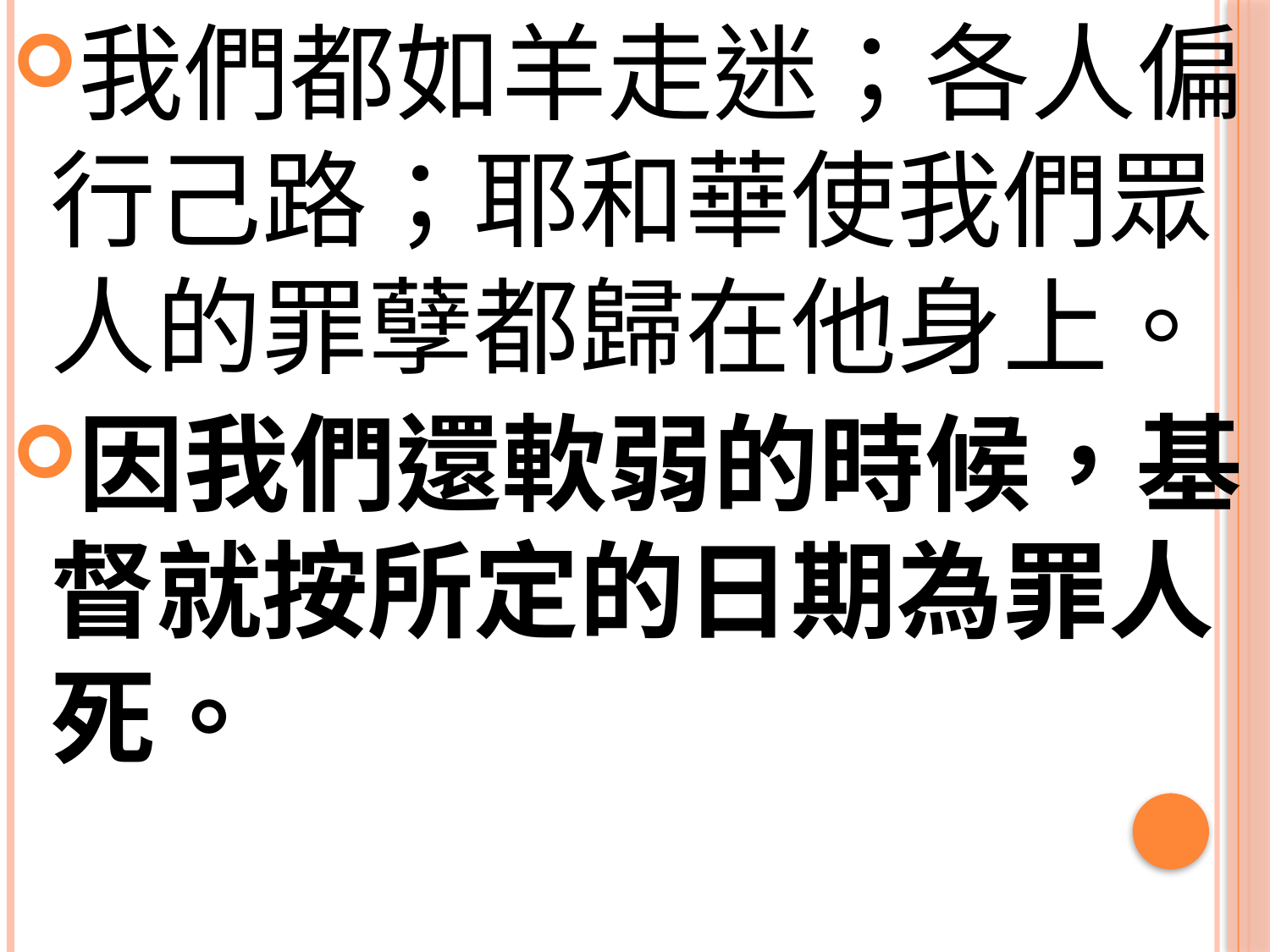

我們都如羊走迷；各人偏行己路；耶和華使我們眾人的罪孽都歸在他身上。
因我們還軟弱的時候，基督就按所定的日期為罪人死。